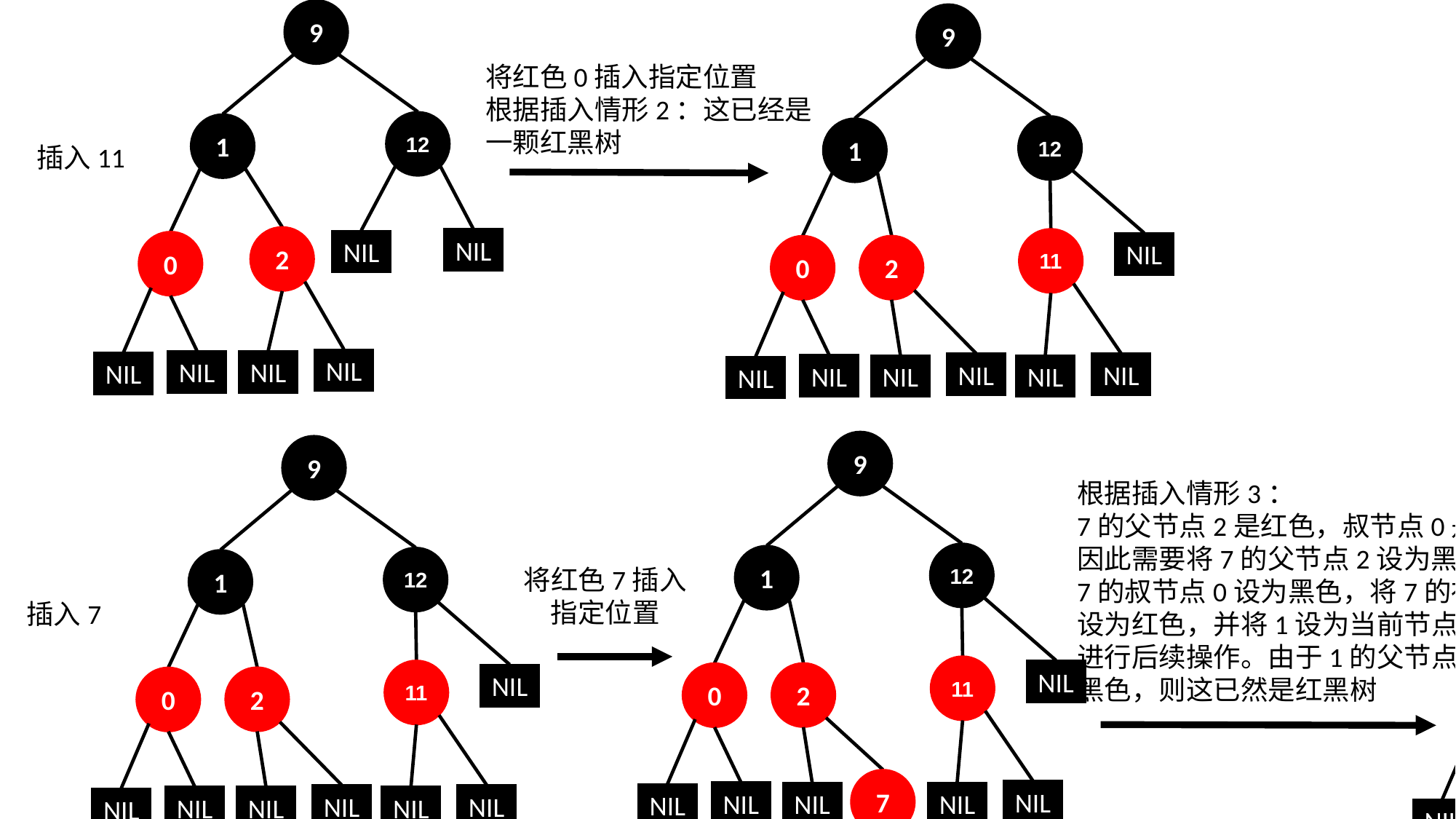

9
9
将红色0插入指定位置
根据插入情形2：这已经是
一颗红黑树
12
1
12
1
插入11
2
NIL
11
NIL
0
NIL
2
0
NIL
NIL
NIL
NIL
NIL
NIL
NIL
NIL
NIL
NIL
9
9
9
根据插入情形3：
7的父节点2是红色，叔节点0是红色，
因此需要将7的父节点2设为黑色，将
7的叔节点0设为黑色，将7的祖父1
设为红色，并将1设为当前节点
进行后续操作。由于1的父节点是
黑色，则这已然是红黑树
12
1
12
1
将红色7插入
指定位置
12
1
插入7
11
NIL
11
2
0
NIL
2
0
11
NIL
2
0
7
NIL
NIL
NIL
NIL
NIL
NIL
NIL
7
NIL
NIL
NIL
NIL
NIL
NIL
NIL
NIL
NIL
NIL
NIL
NIL
NIL